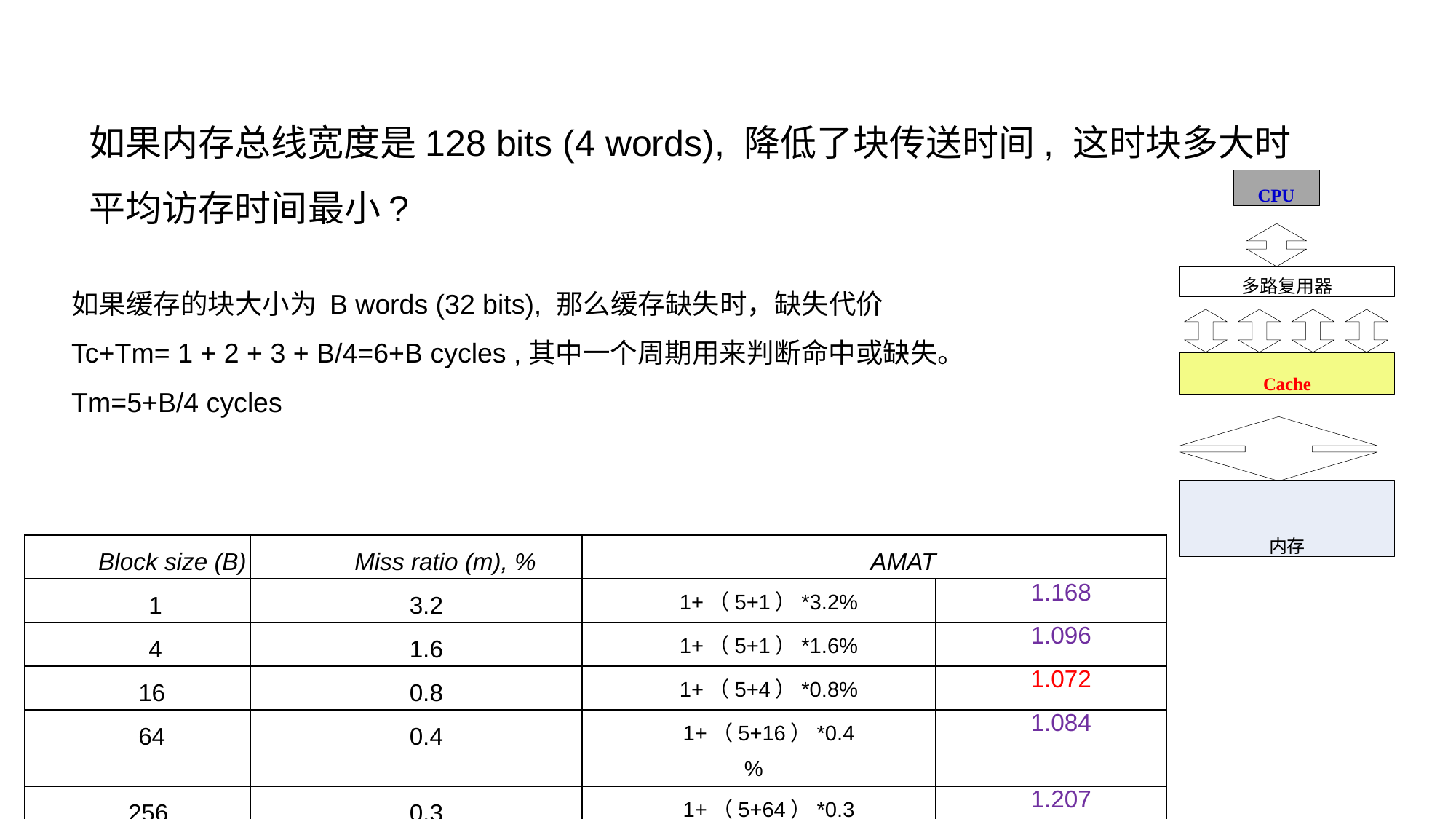

如果内存总线宽度是128 bits (4 words), 降低了块传送时间, 这时块多大时平均访存时间最小?

CPU

如果缓存的块大小为 B words (32 bits), 那么缓存缺失时，缺失代价
Tc+Tm= 1 + 2 + 3 + B/4=6+B cycles ,其中一个周期用来判断命中或缺失。
Tm=5+B/4 cycles
多路复用器

Cache

内存
| Block size (B) | Miss ratio (m), % | AMAT |  |
| --- | --- | --- | --- |
| 1 | 3.2 | 1+（5+1）\*3.2% | 1.168 |
| 4 | 1.6 | 1+（5+1）\*1.6% | 1.096 |
| 16 | 0.8 | 1+（5+4）\*0.8% | 1.072 |
| 64 | 0.4 | 1+（5+16）\*0.4% | 1.084 |
| 256 | 0.3 | 1+（5+64）\*0.3% | 1.207 |